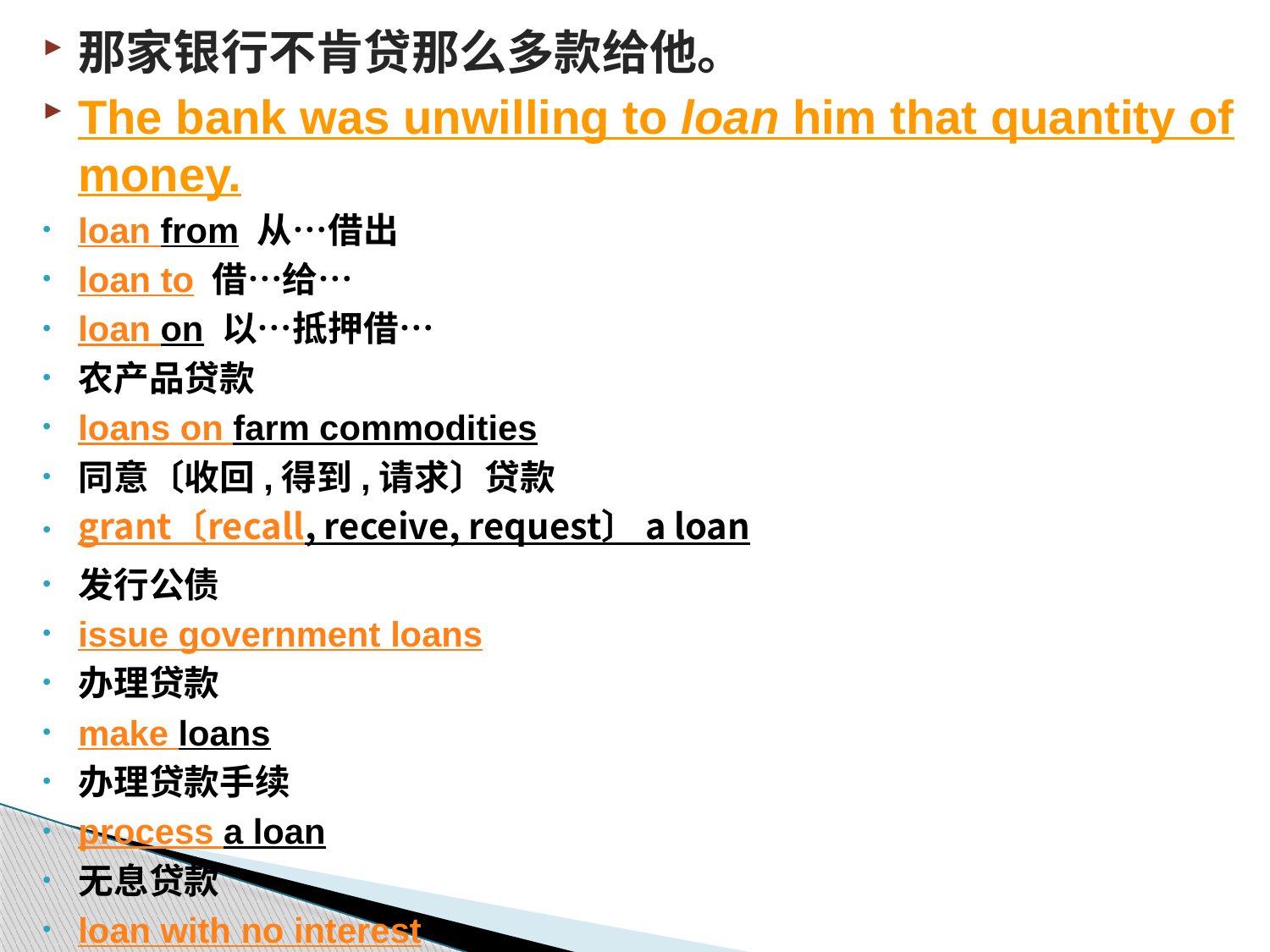

那家银行不肯贷那么多款给他。
The bank was unwilling to loan him that quantity of money.
loan from 从…借出
loan to 借…给…
loan on 以…抵押借…
农产品贷款
loans on farm commodities
同意〔收回,得到,请求〕贷款
grant〔recall, receive, request〕 a loan
发行公债
issue government loans
办理贷款
make loans
办理贷款手续
process a loan
无息贷款
loan with no interest